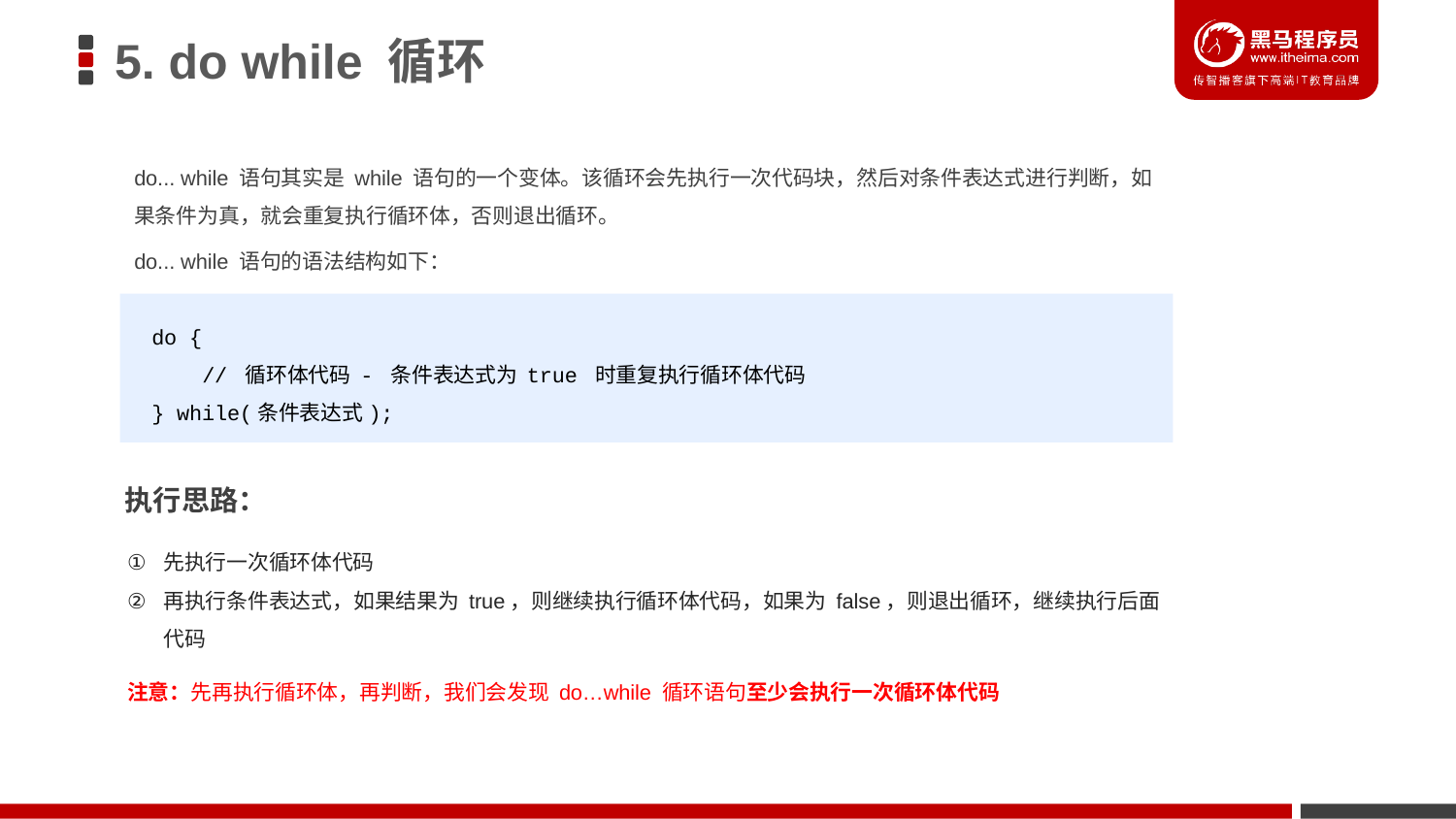

# 5. do while 循环
do... while 语句其实是 while 语句的一个变体。该循环会先执行一次代码块，然后对条件表达式进行判断，如果条件为真，就会重复执行循环体，否则退出循环。
do... while 语句的语法结构如下：
do {
    // 循环体代码 - 条件表达式为 true 时重复执行循环体代码
} while(条件表达式);
执行思路：
先执行一次循环体代码
再执行条件表达式，如果结果为 true，则继续执行循环体代码，如果为 false，则退出循环，继续执行后面代码
注意：先再执行循环体，再判断，我们会发现 do…while 循环语句至少会执行一次循环体代码